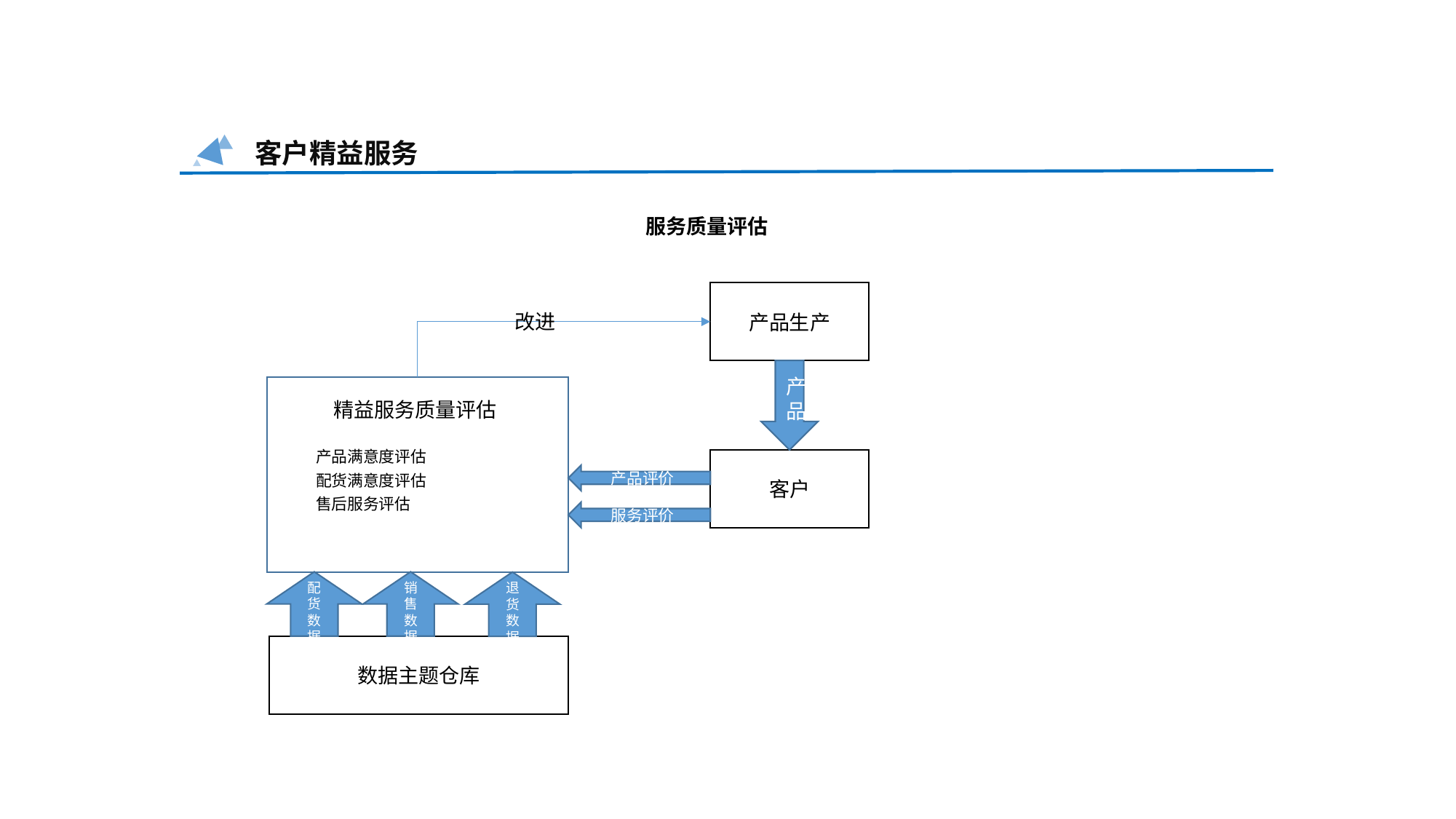

客户精益服务

服务质量评估
产品生产
改进
产品

精益服务质量评估
产品满意度评估
客户
产品评价
配货满意度评估
售后服务评估
服务评价
配货数据
销售数据
退货数据
数据主题仓库